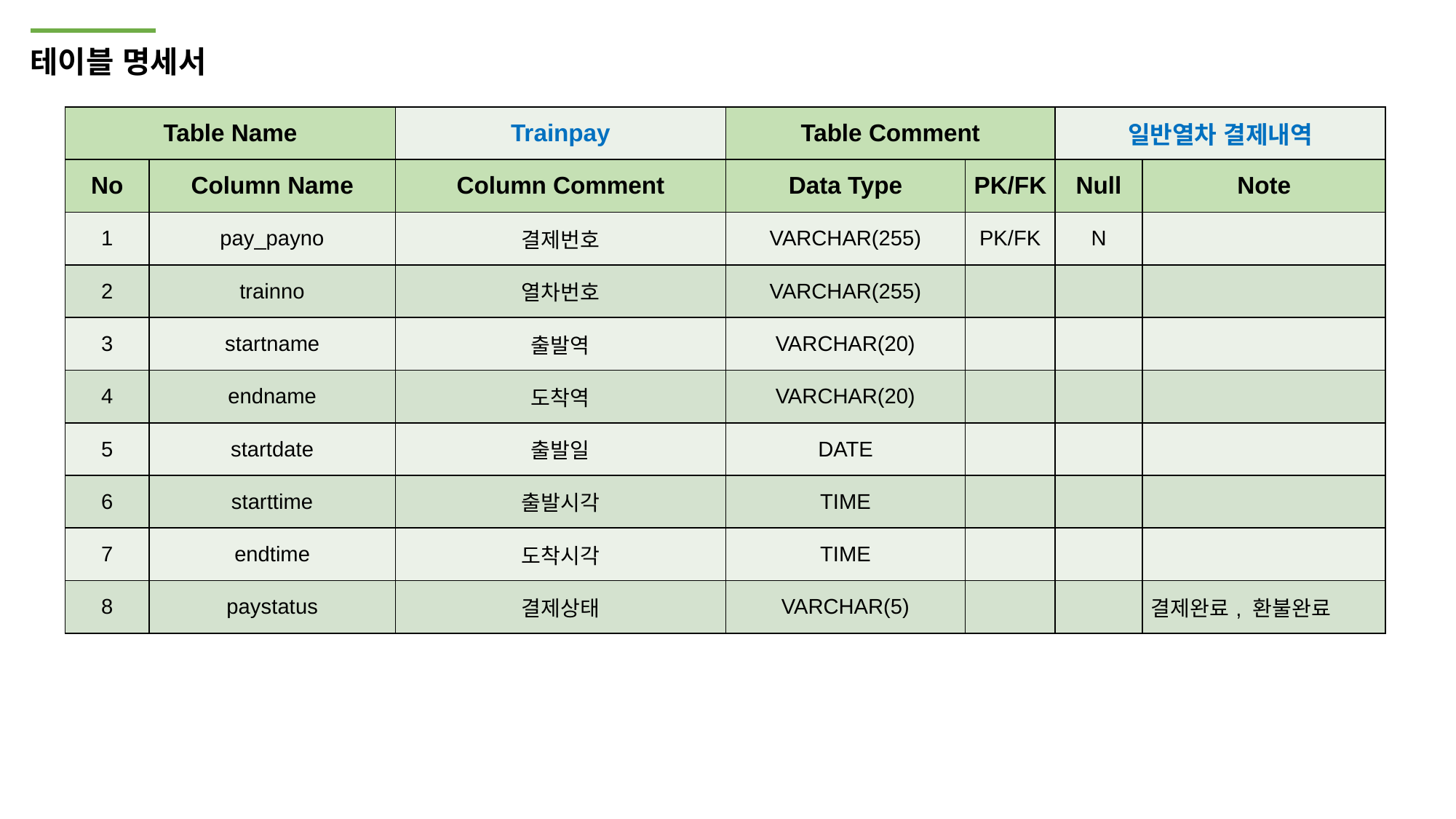

테이블 명세서
| Table Name |  | Trainpay | Table Comment |  | 일반열차 결제내역 |  |
| --- | --- | --- | --- | --- | --- | --- |
| No | Column Name | Column Comment | Data Type | PK/FK | Null | Note |
| 1 | pay\_payno | 결제번호 | VARCHAR(255) | PK/FK | N |  |
| 2 | trainno | 열차번호 | VARCHAR(255) |  |  |  |
| 3 | startname | 출발역 | VARCHAR(20) |  |  |  |
| 4 | endname | 도착역 | VARCHAR(20) |  |  |  |
| 5 | startdate | 출발일 | DATE |  |  |  |
| 6 | starttime | 출발시각 | TIME |  |  |  |
| 7 | endtime | 도착시각 | TIME |  |  |  |
| 8 | paystatus | 결제상태 | VARCHAR(5) |  |  | 결제완료, 환불완료 |